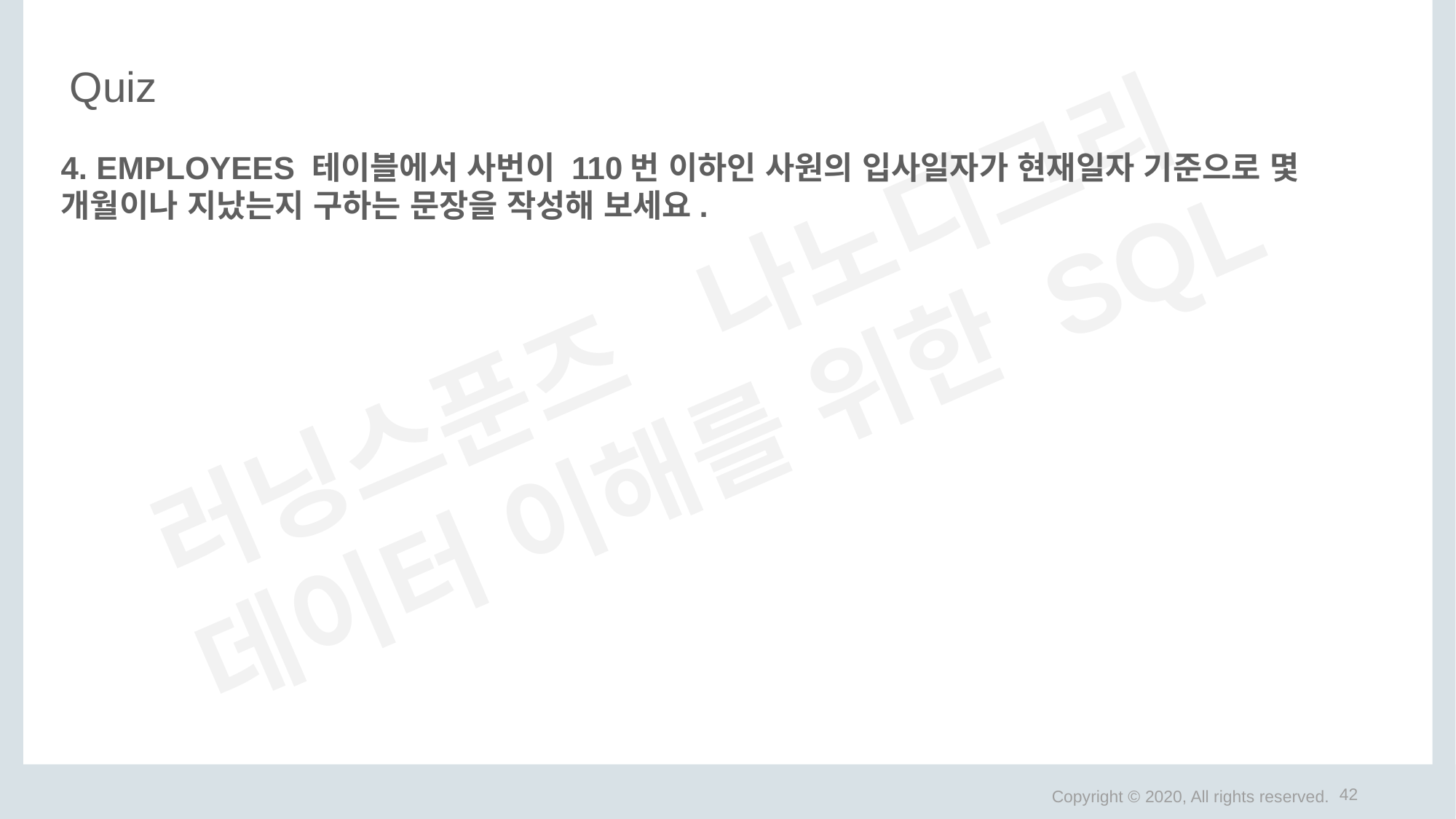

# Quiz
4. EMPLOYEES 테이블에서 사번이 110번 이하인 사원의 입사일자가 현재일자 기준으로 몇 개월이나 지났는지 구하는 문장을 작성해 보세요.